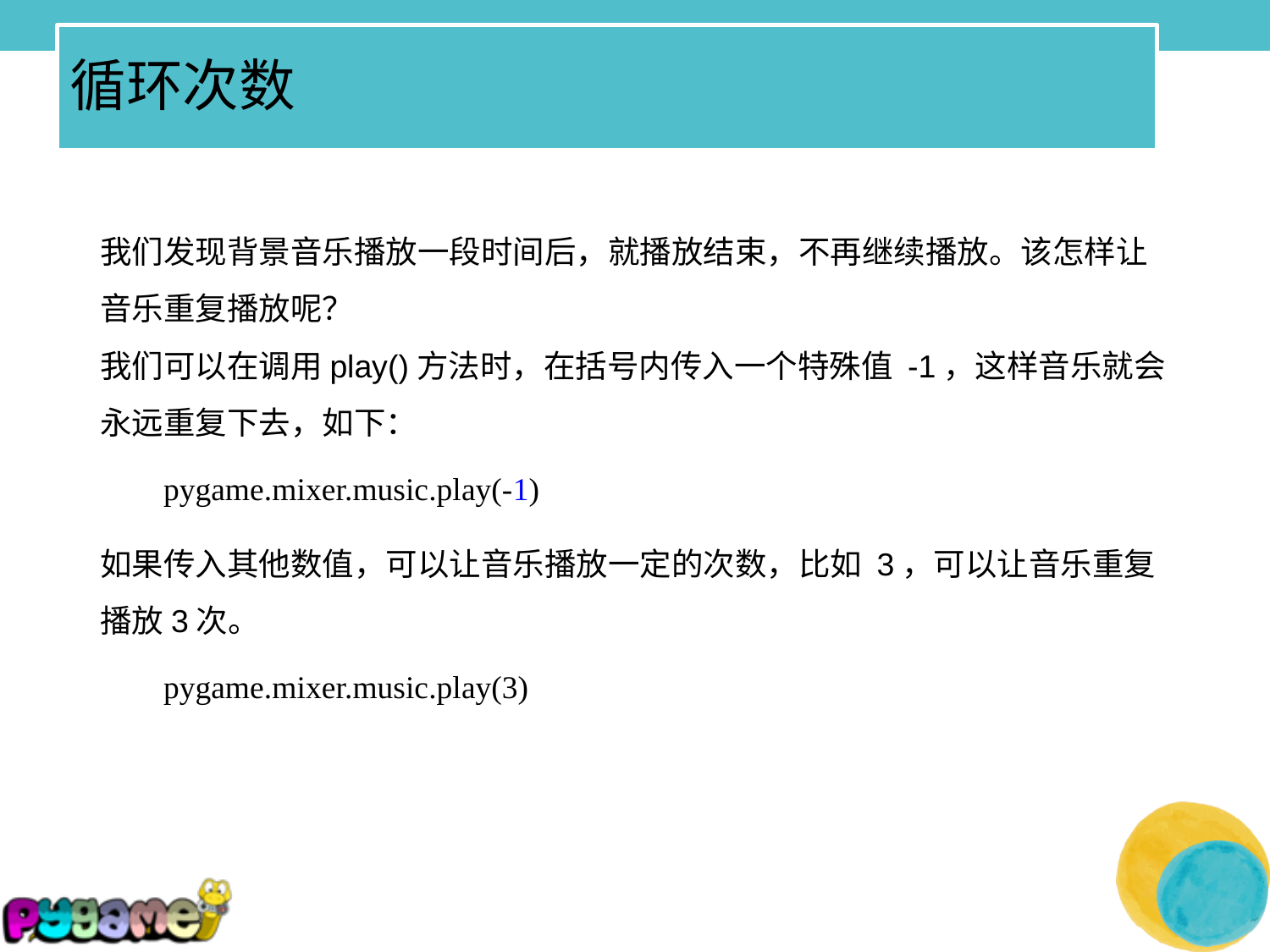

# 循环次数
我们发现背景音乐播放一段时间后，就播放结束，不再继续播放。该怎样让音乐重复播放呢？
我们可以在调用play()方法时，在括号内传入一个特殊值 -1，这样音乐就会永远重复下去，如下：
pygame.mixer.music.play(-1)
如果传入其他数值，可以让音乐播放一定的次数，比如 3，可以让音乐重复播放3次。
pygame.mixer.music.play(3)